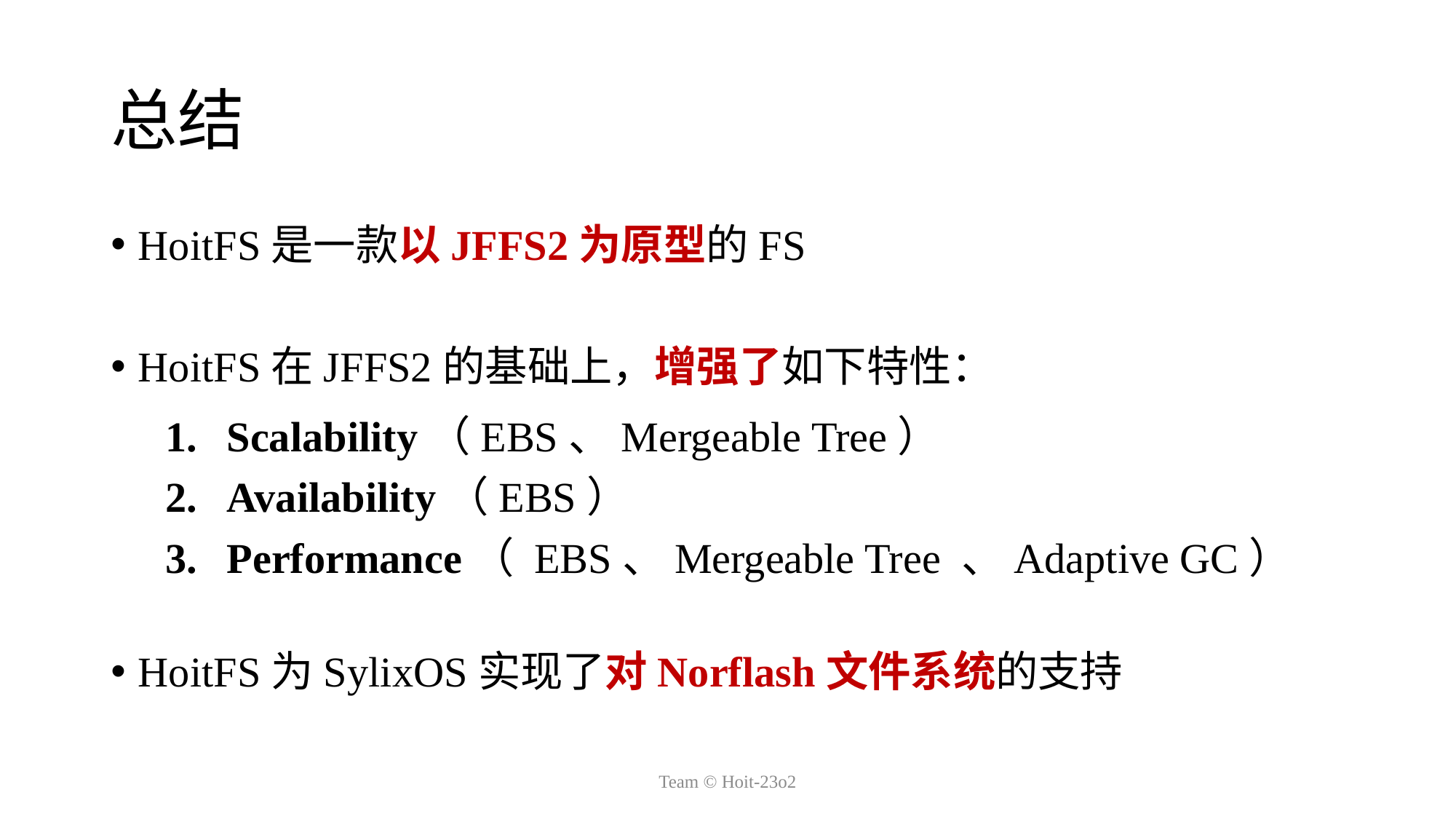

# 总结
HoitFS是一款以JFFS2为原型的FS

HoitFS在JFFS2的基础上，增强了如下特性：

HoitFS为SylixOS实现了对Norflash文件系统的支持

Scalability（EBS、Mergeable Tree）
Availability（EBS）
Performance（ EBS、Mergeable Tree 、Adaptive GC）
Team © Hoit-23o2